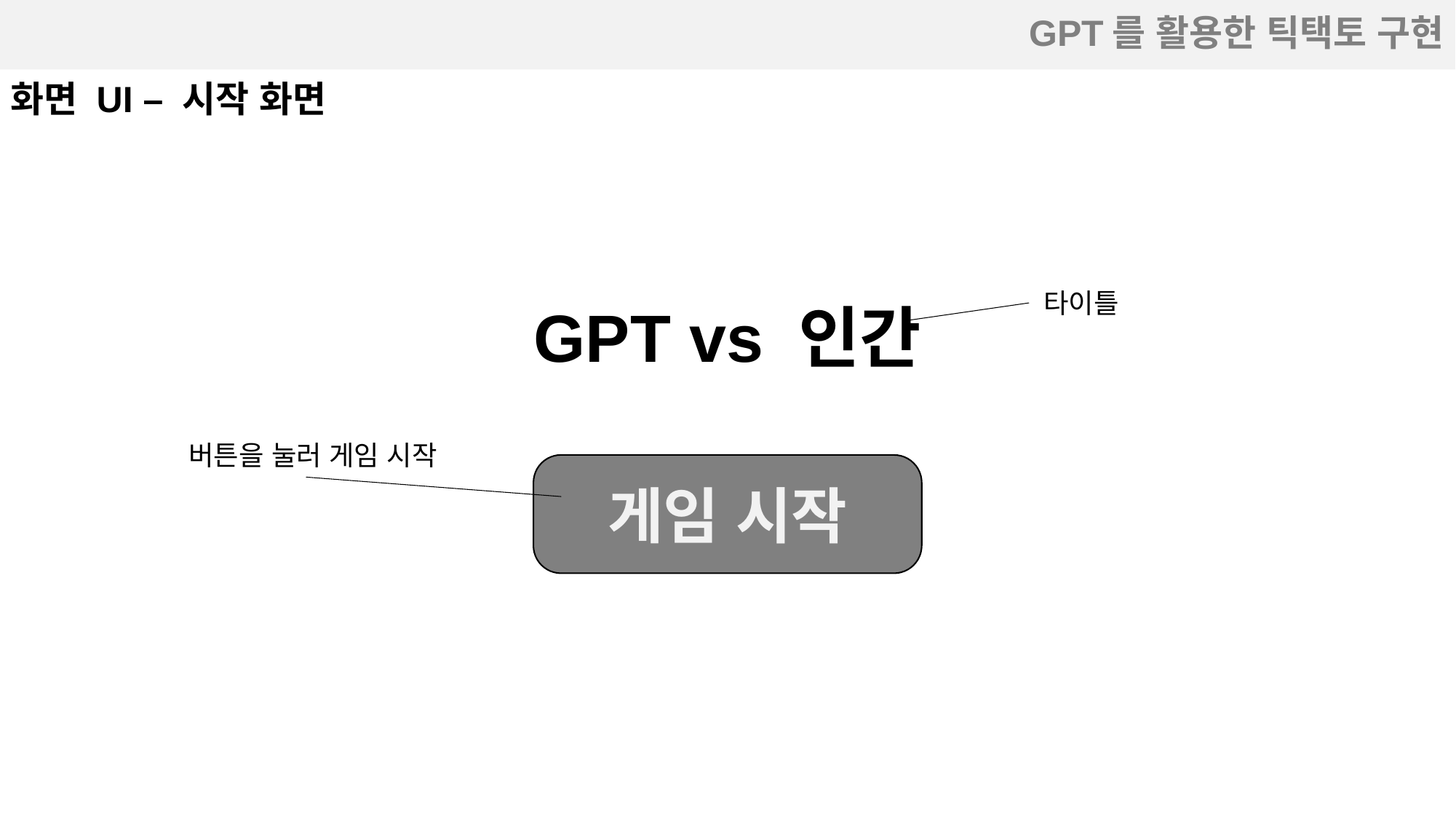

# GPT를 활용한 틱택토 구현
화면 UI – 시작 화면
타이틀
GPT vs 인간
버튼을 눌러 게임 시작
게임 시작